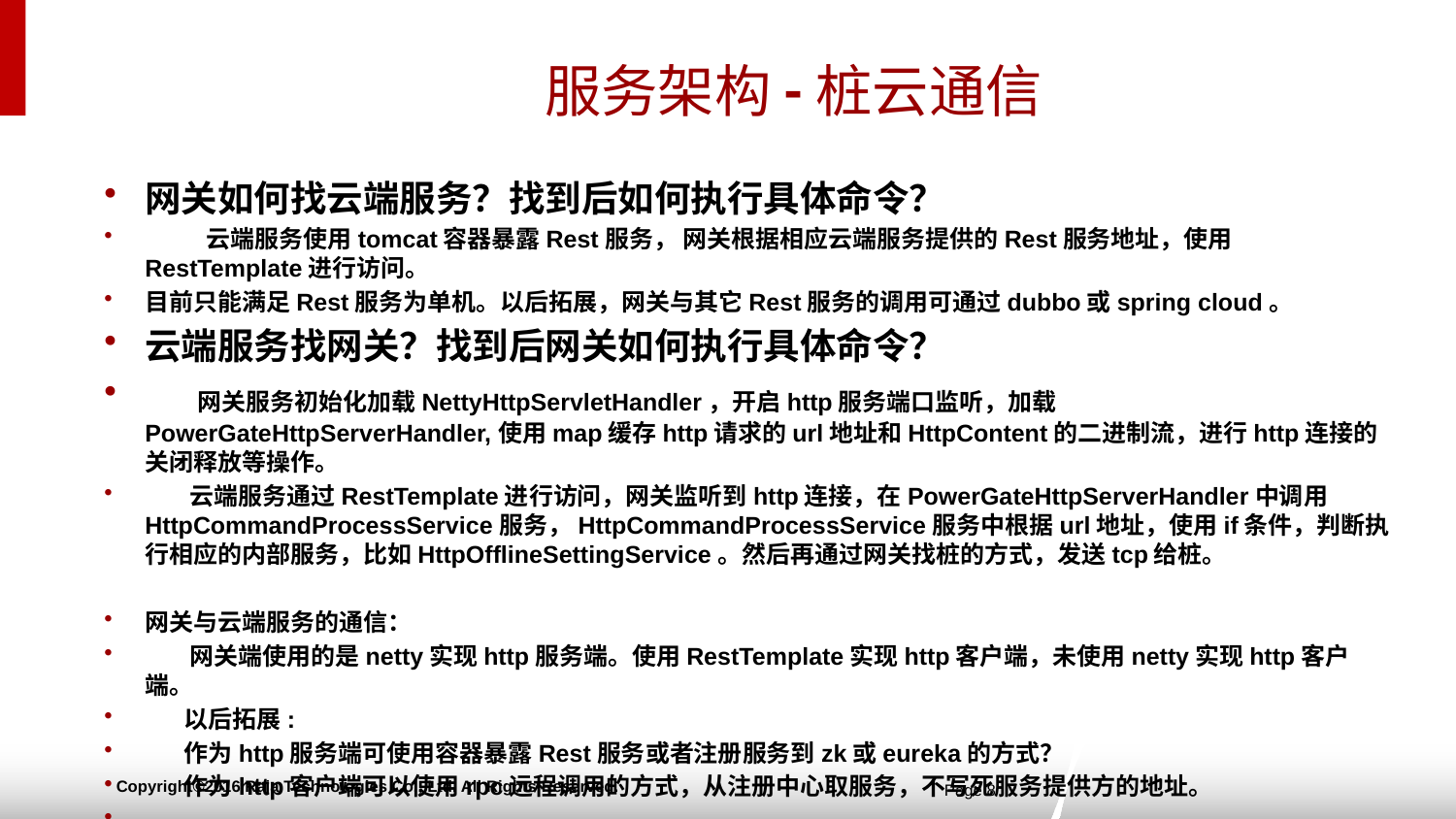

# 服务架构-桩云通信
网关如何找云端服务？找到后如何执行具体命令？
          云端服务使用tomcat容器暴露Rest服务， 网关根据相应云端服务提供的Rest服务地址，使用RestTemplate进行访问。
目前只能满足Rest服务为单机。以后拓展，网关与其它Rest服务的调用可通过dubbo或spring cloud。
云端服务找网关？找到后网关如何执行具体命令？
      网关服务初始化加载NettyHttpServletHandler，开启http服务端口监听，加载PowerGateHttpServerHandler,使用map缓存http请求的url地址和HttpContent的二进制流，进行http连接的关闭释放等操作。
       云端服务通过RestTemplate进行访问，网关监听到http连接，在PowerGateHttpServerHandler中调用HttpCommandProcessService服务，HttpCommandProcessService服务中根据url地址，使用if条件，判断执行相应的内部服务，比如HttpOfflineSettingService。然后再通过网关找桩的方式，发送tcp给桩。

网关与云端服务的通信：
       网关端使用的是netty实现http服务端。使用RestTemplate实现http客户端，未使用netty实现http客户端。
      以后拓展:
      作为http服务端可使用容器暴露Rest服务或者注册服务到zk或eureka的方式？
      作为http客户端可以使用rpc远程调用的方式，从注册中心取服务，不写死服务提供方的地址。